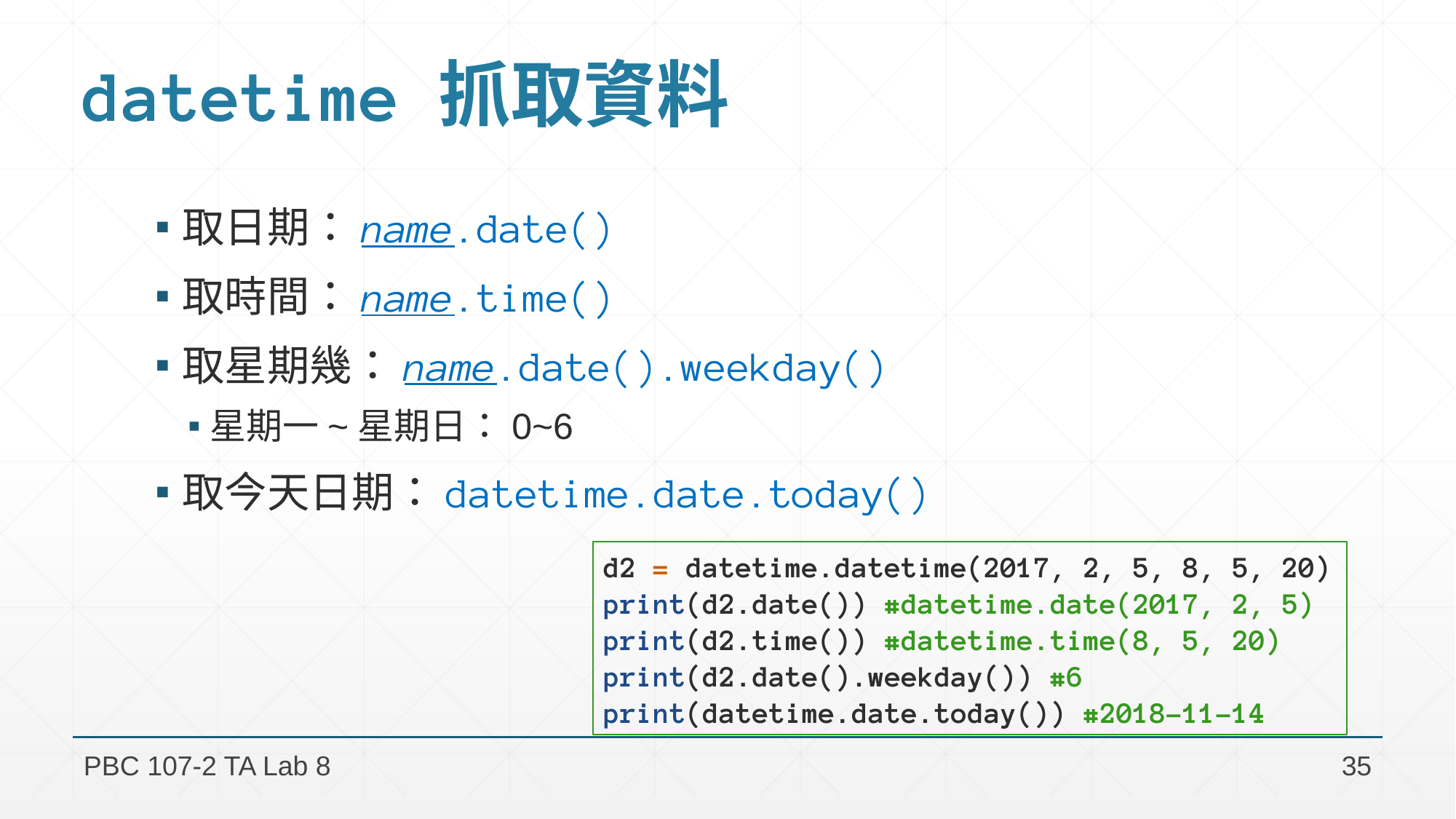

# datetime 抓取資料
取日期：name.date()
取時間：name.time()
取星期幾：name.date().weekday()
星期一~星期日：0~6
取今天日期：datetime.date.today()

d2 = datetime.datetime(2017, 2, 5, 8, 5, 20)
print(d2.date()) #datetime.date(2017, 2, 5)
print(d2.time()) #datetime.time(8, 5, 20)
print(d2.date().weekday()) #6
print(datetime.date.today()) #2018-11-14
PBC 107-2 TA Lab 8
35